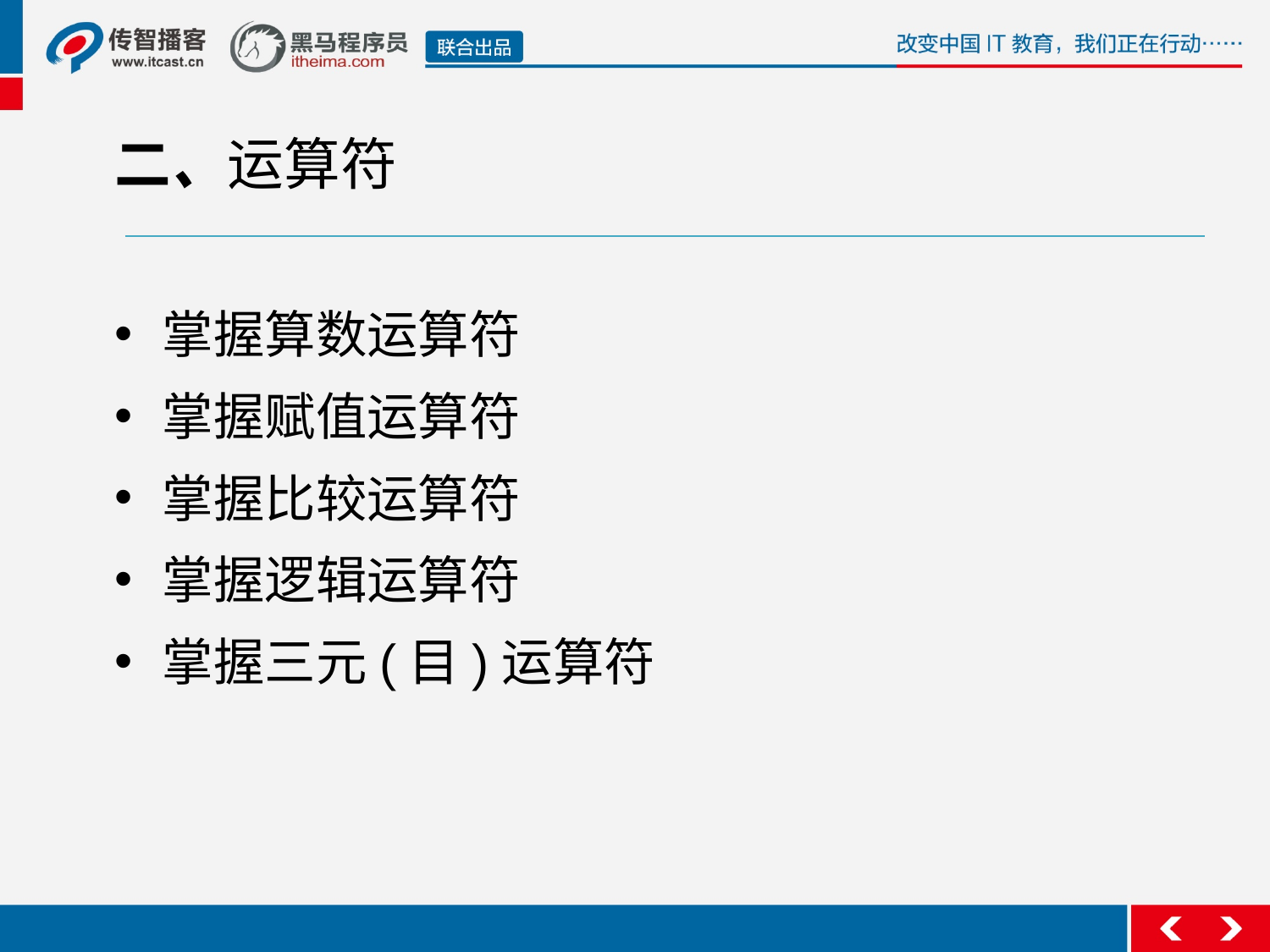

二、运算符
掌握算数运算符
掌握赋值运算符
掌握比较运算符
掌握逻辑运算符
掌握三元(目)运算符